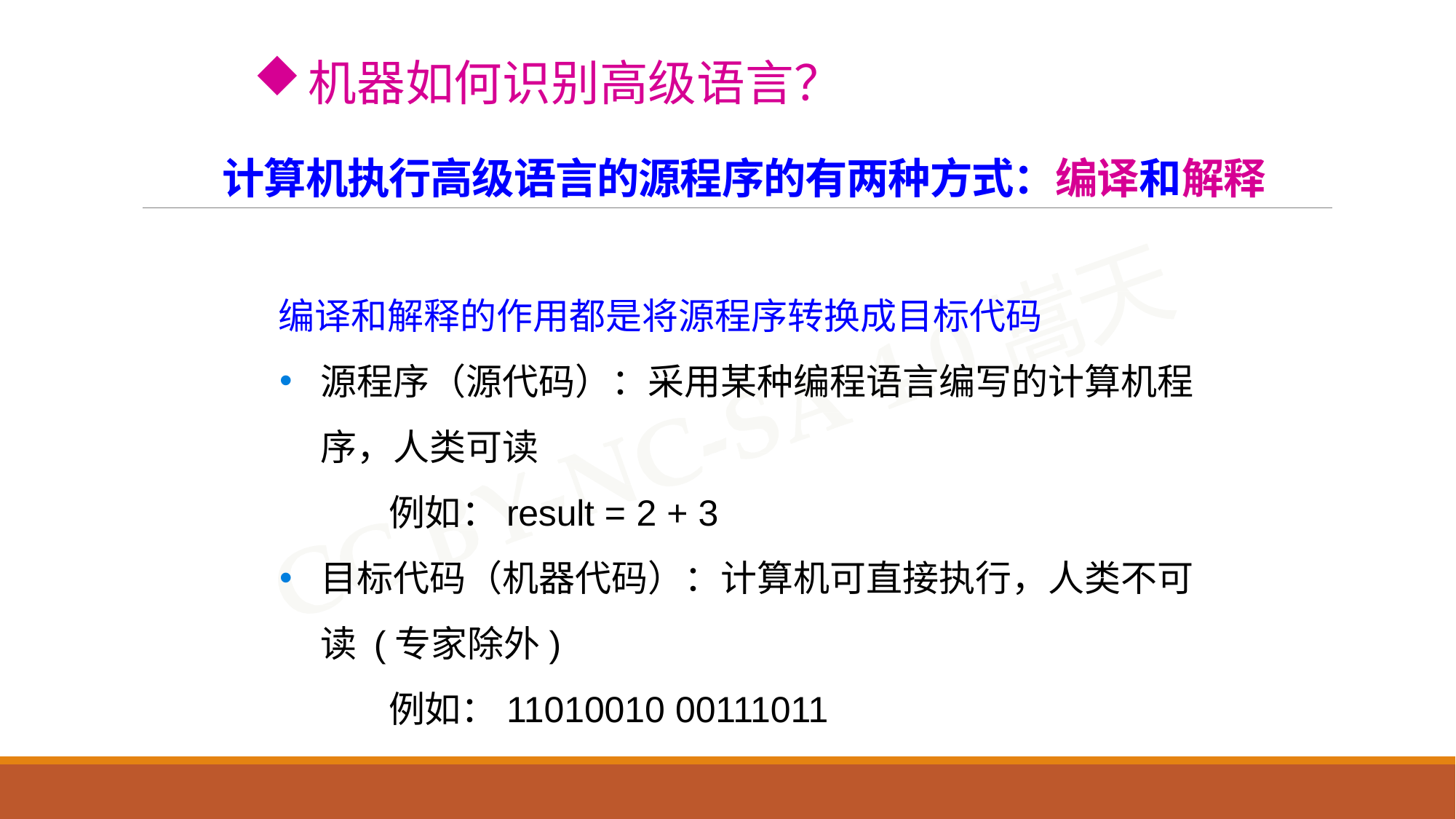

机器如何识别高级语言？
# 计算机执行高级语言的源程序的有两种方式：编译和解释

编译和解释的作用都是将源程序转换成目标代码
源程序（源代码）：采用某种编程语言编写的计算机程序，人类可读
		例如：result = 2 + 3
目标代码（机器代码）：计算机可直接执行，人类不可读 (专家除外)
		例如：11010010 00111011